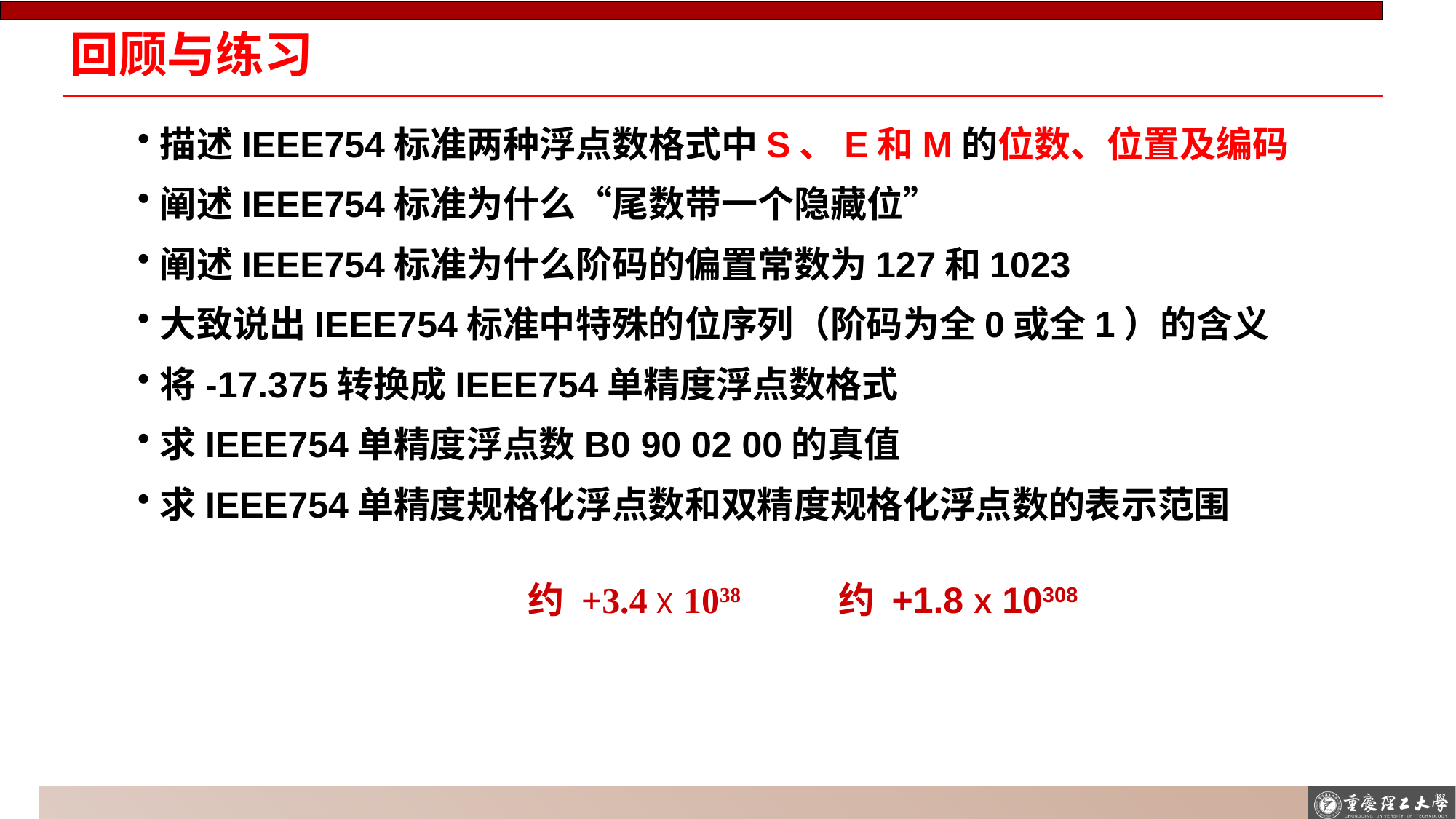

# 回顾与练习
描述IEEE754标准两种浮点数格式中S、E和M的位数、位置及编码
阐述IEEE754标准为什么“尾数带一个隐藏位”
阐述IEEE754标准为什么阶码的偏置常数为127和1023
大致说出IEEE754标准中特殊的位序列（阶码为全0或全1）的含义
将-17.375转换成IEEE754单精度浮点数格式
求IEEE754单精度浮点数B0 90 02 00的真值
求IEEE754单精度规格化浮点数和双精度规格化浮点数的表示范围
约 +3.4 X 1038
约 +1.8 X 10308